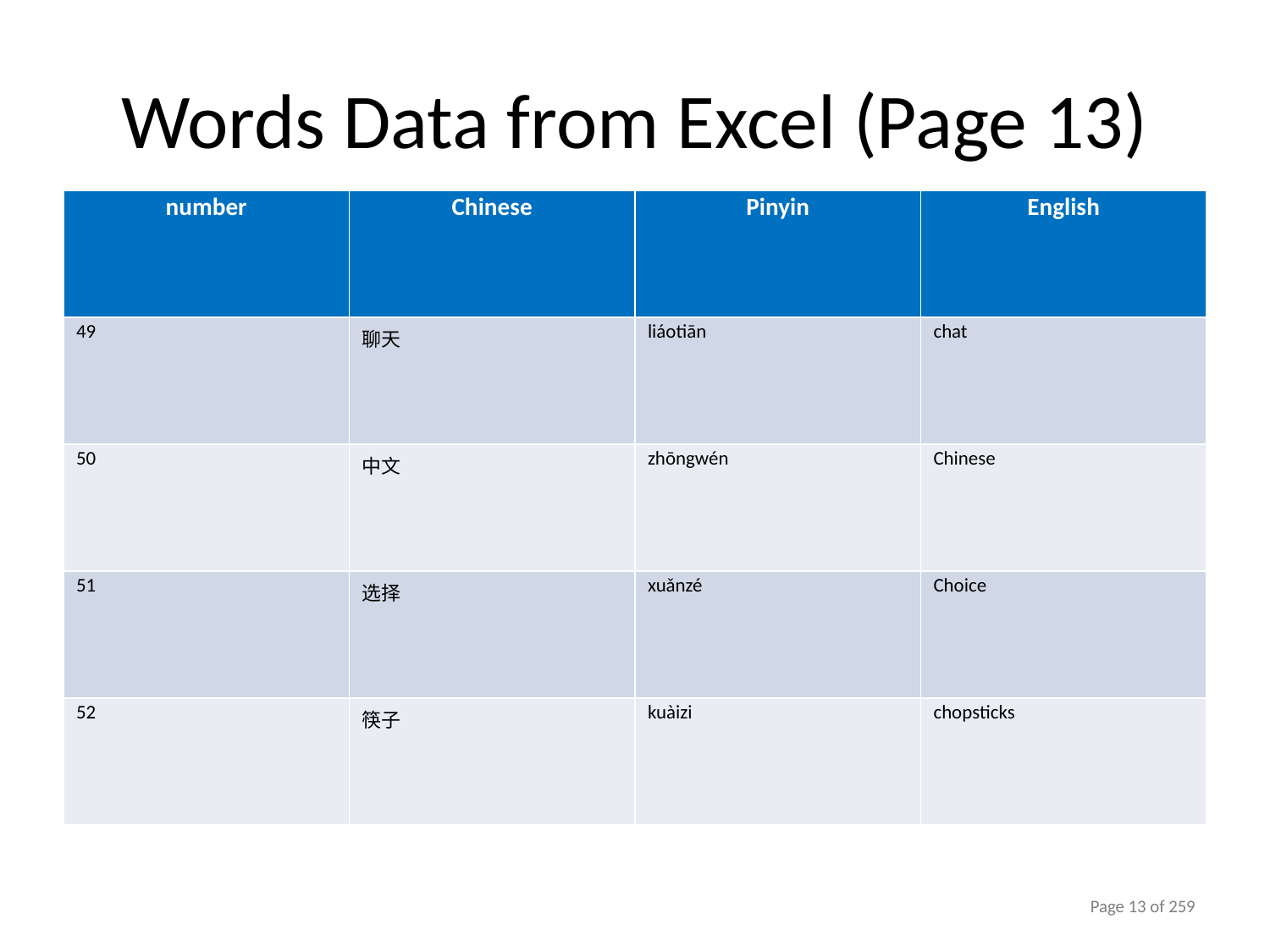

# Words Data from Excel (Page 13)
| number | Chinese | Pinyin | English |
| --- | --- | --- | --- |
| 49 | 聊天 | liáotiān | chat |
| 50 | 中文 | zhōngwén | Chinese |
| 51 | 选择 | xuǎnzé | Choice |
| 52 | 筷子 | kuàizi | chopsticks |

Page 13 of 259